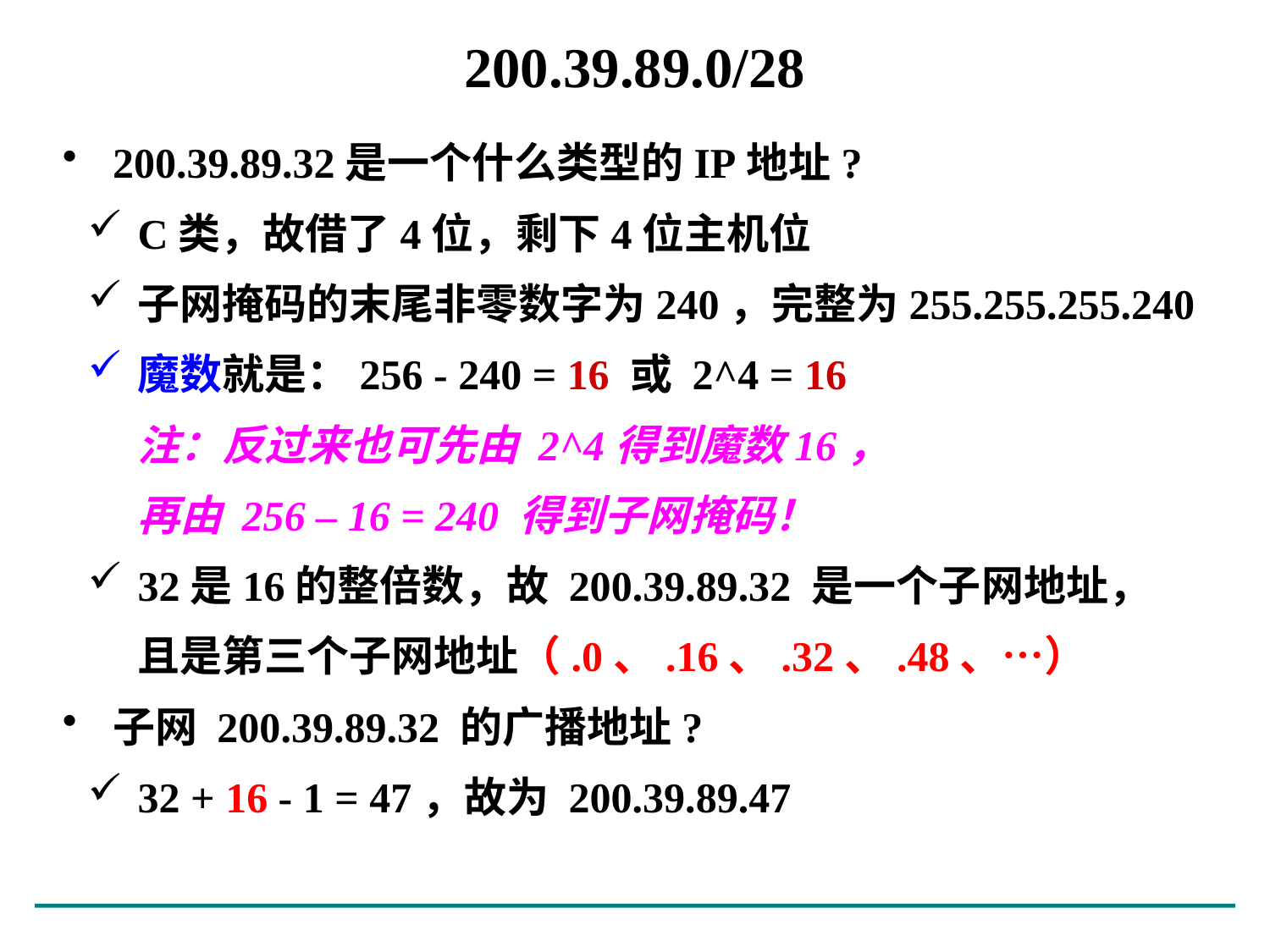

# 200.39.89.0/28
200.39.89.32是一个什么类型的IP地址?
C类，故借了4位，剩下4位主机位
子网掩码的末尾非零数字为240，完整为255.255.255.240
魔数就是：256 - 240 = 16 或 2^4 = 16
注：反过来也可先由 2^4得到魔数16，
再由 256 – 16 = 240 得到子网掩码！
32是16的整倍数，故 200.39.89.32 是一个子网地址，
且是第三个子网地址（.0、.16、.32、.48、…）
子网 200.39.89.32 的广播地址?
32 + 16 - 1 = 47，故为 200.39.89.47